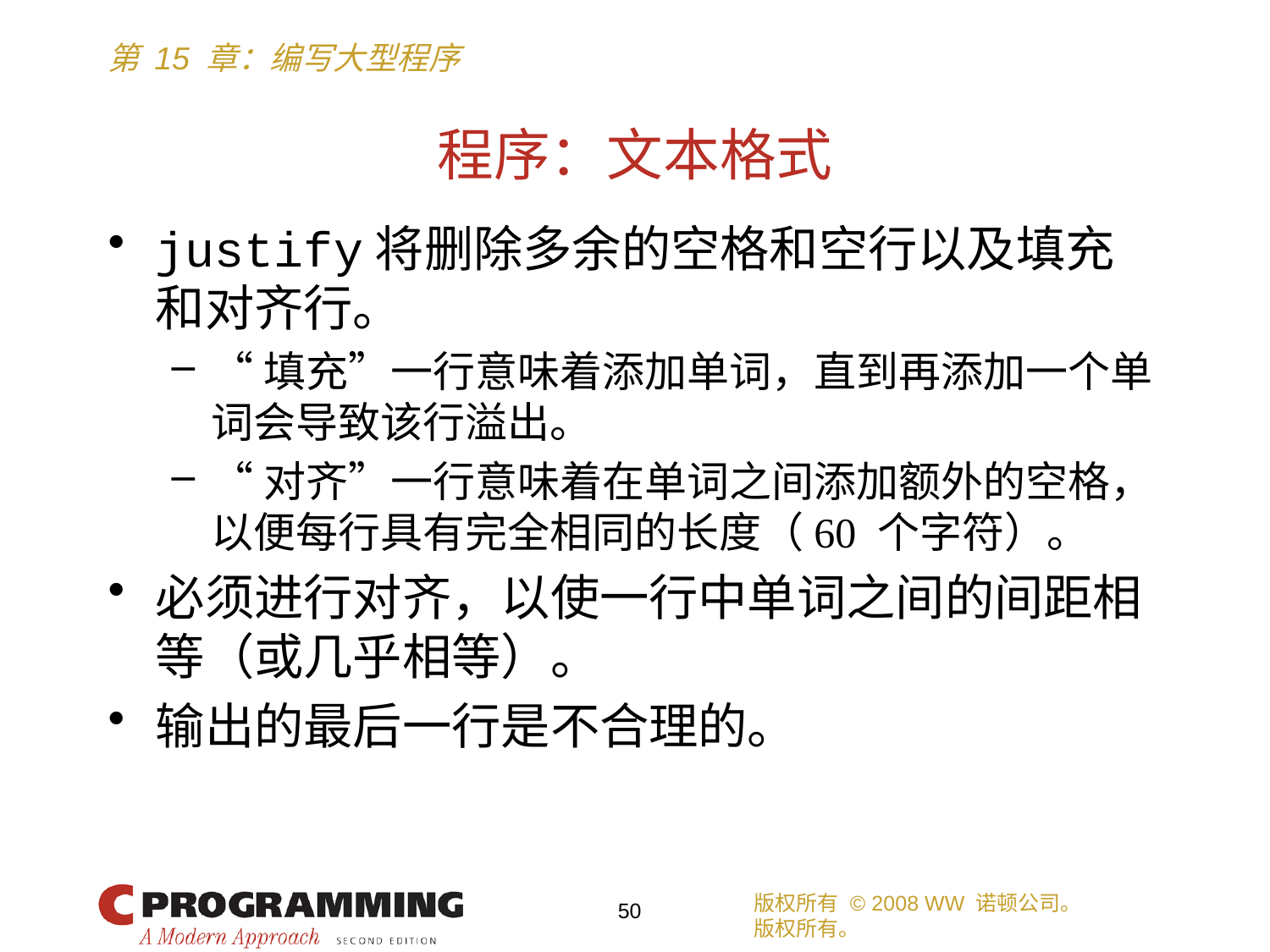

# 程序：文本格式
justify将删除多余的空格和空行以及填充和对齐行。
“填充”一行意味着添加单词，直到再添加一个单词会导致该行溢出。
“对齐”一行意味着在单词之间添加额外的空格，以便每行具有完全相同的长度（60 个字符）。
必须进行对齐，以使一行中单词之间的间距相等（或几乎相等）。
输出的最后一行是不合理的。
版权所有 © 2008 WW 诺顿公司。
版权所有。
50